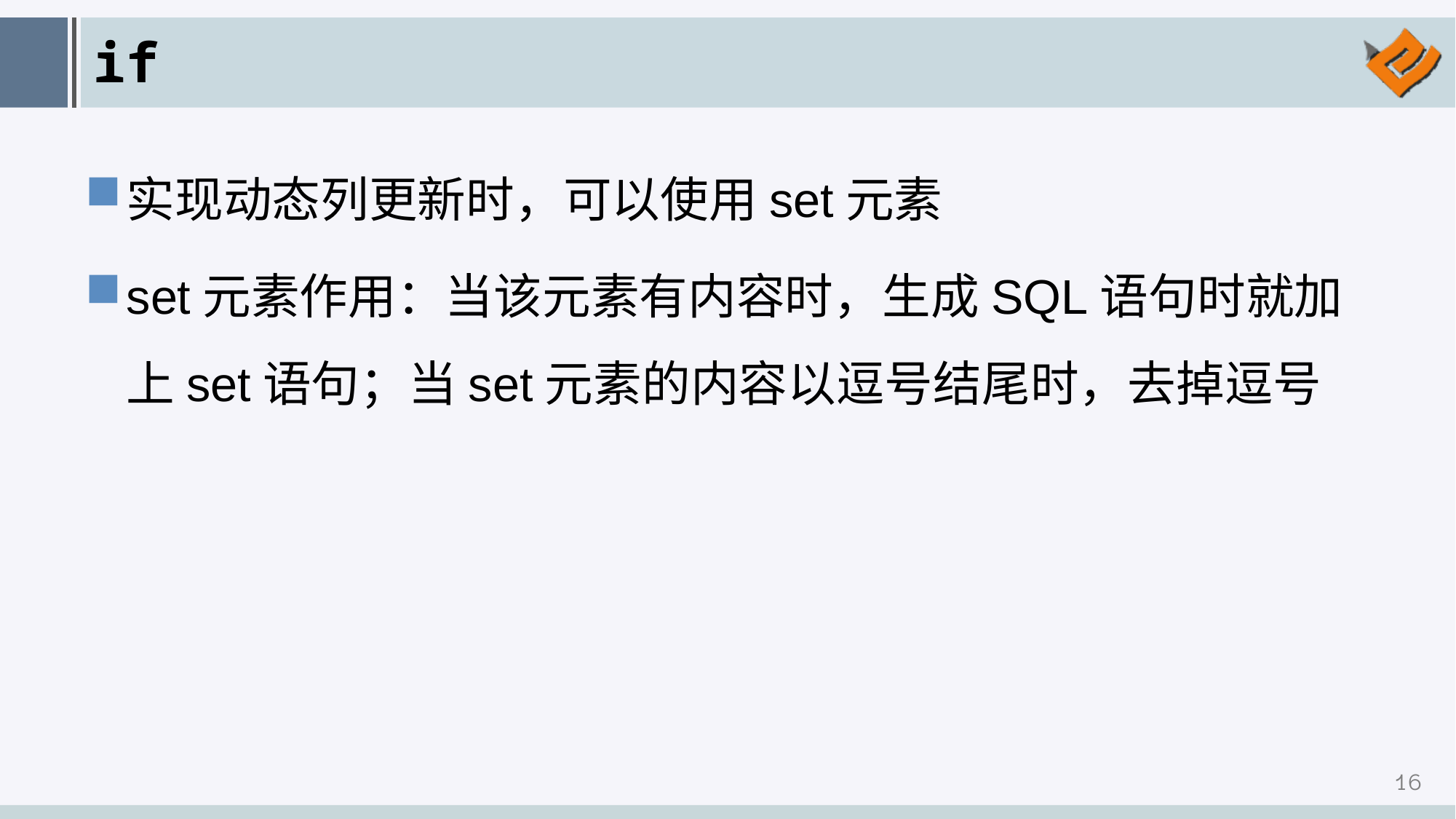

# if
实现动态列更新时，可以使用set元素
set元素作用：当该元素有内容时，生成SQL语句时就加上set语句；当set元素的内容以逗号结尾时，去掉逗号